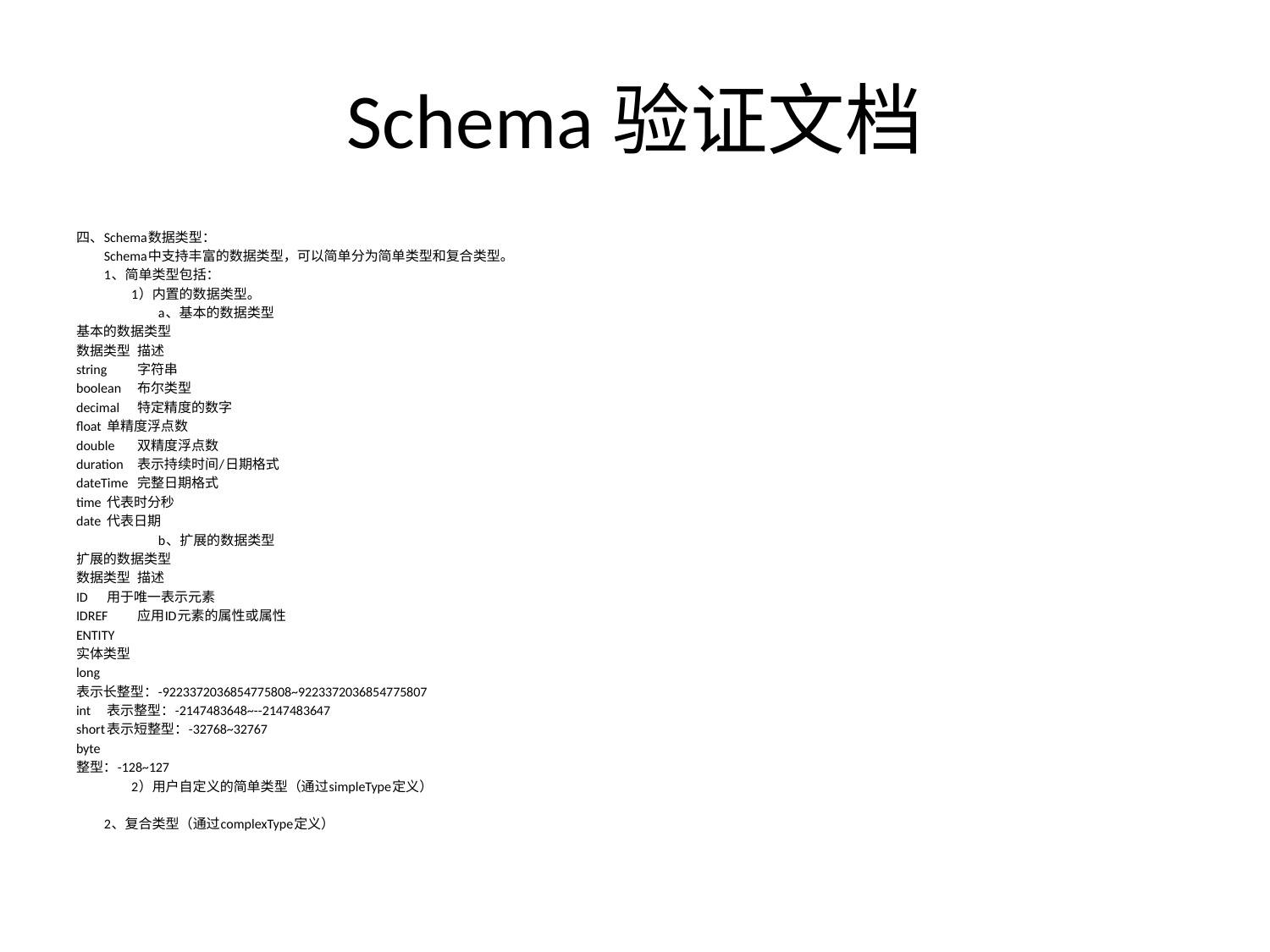

# Schema验证文档
四、Schema数据类型：
　　Schema中支持丰富的数据类型，可以简单分为简单类型和复合类型。
　　1、简单类型包括：
　　　　1）内置的数据类型。
　　　　　　a、基本的数据类型
基本的数据类型
数据类型	描述
string	字符串
boolean 	布尔类型
decimal 	特定精度的数字
float 	单精度浮点数
double 	双精度浮点数
duration 	表示持续时间/日期格式
dateTime 	完整日期格式
time	代表时分秒
date 	代表日期
　　　　　　b、扩展的数据类型
扩展的数据类型
数据类型	描述
ID	用于唯一表示元素
IDREF	应用ID元素的属性或属性
ENTITY
实体类型
long
表示长整型：-9223372036854775808~9223372036854775807
int	表示整型：-2147483648~--2147483647
short	表示短整型：-32768~32767
byte
整型：-128~127
　　　　2）用户自定义的简单类型（通过simpleType定义）

　　2、复合类型（通过complexType定义）